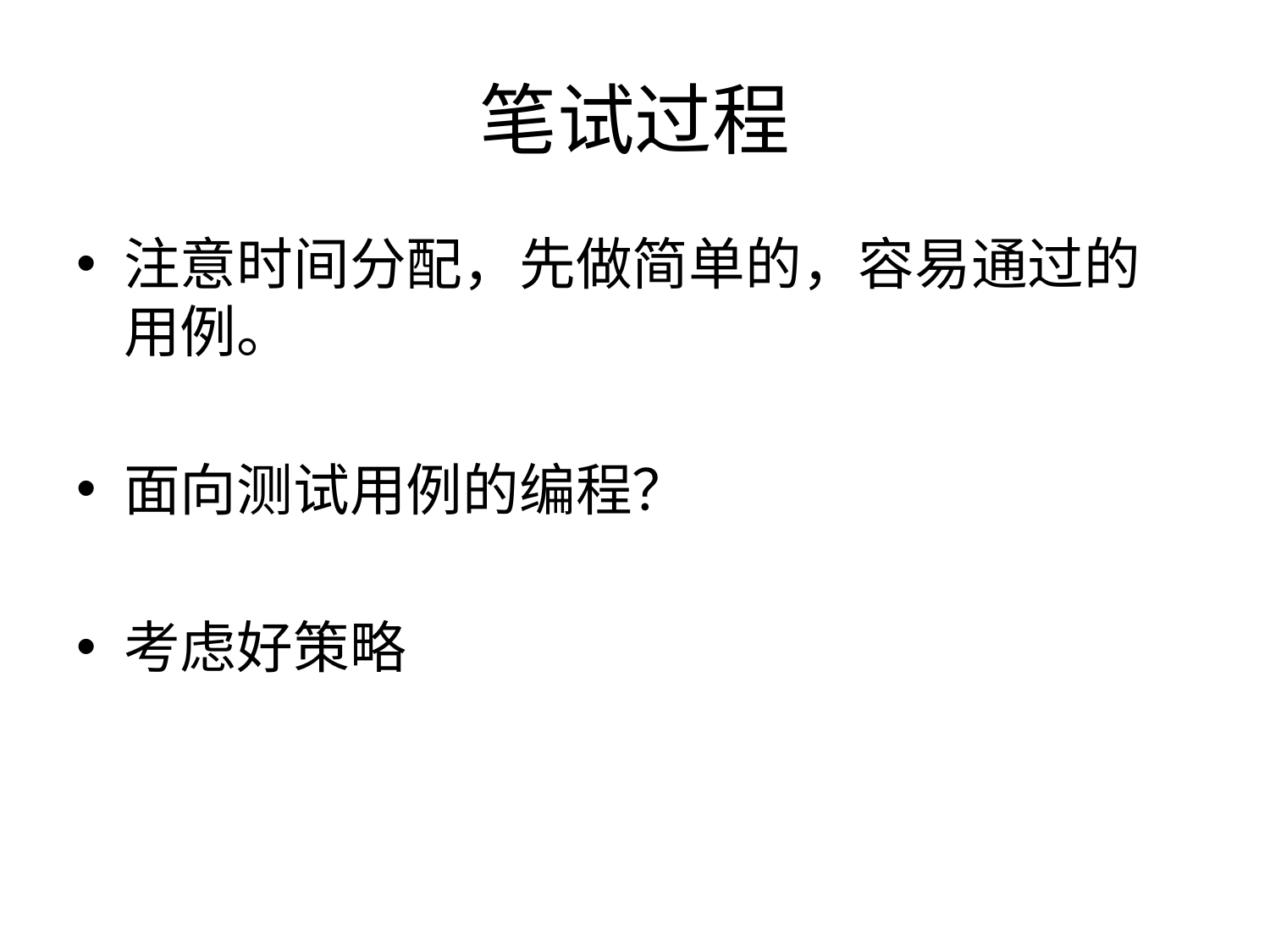

# 笔试过程
注意时间分配，先做简单的，容易通过的用例。

面向测试用例的编程？

考虑好策略